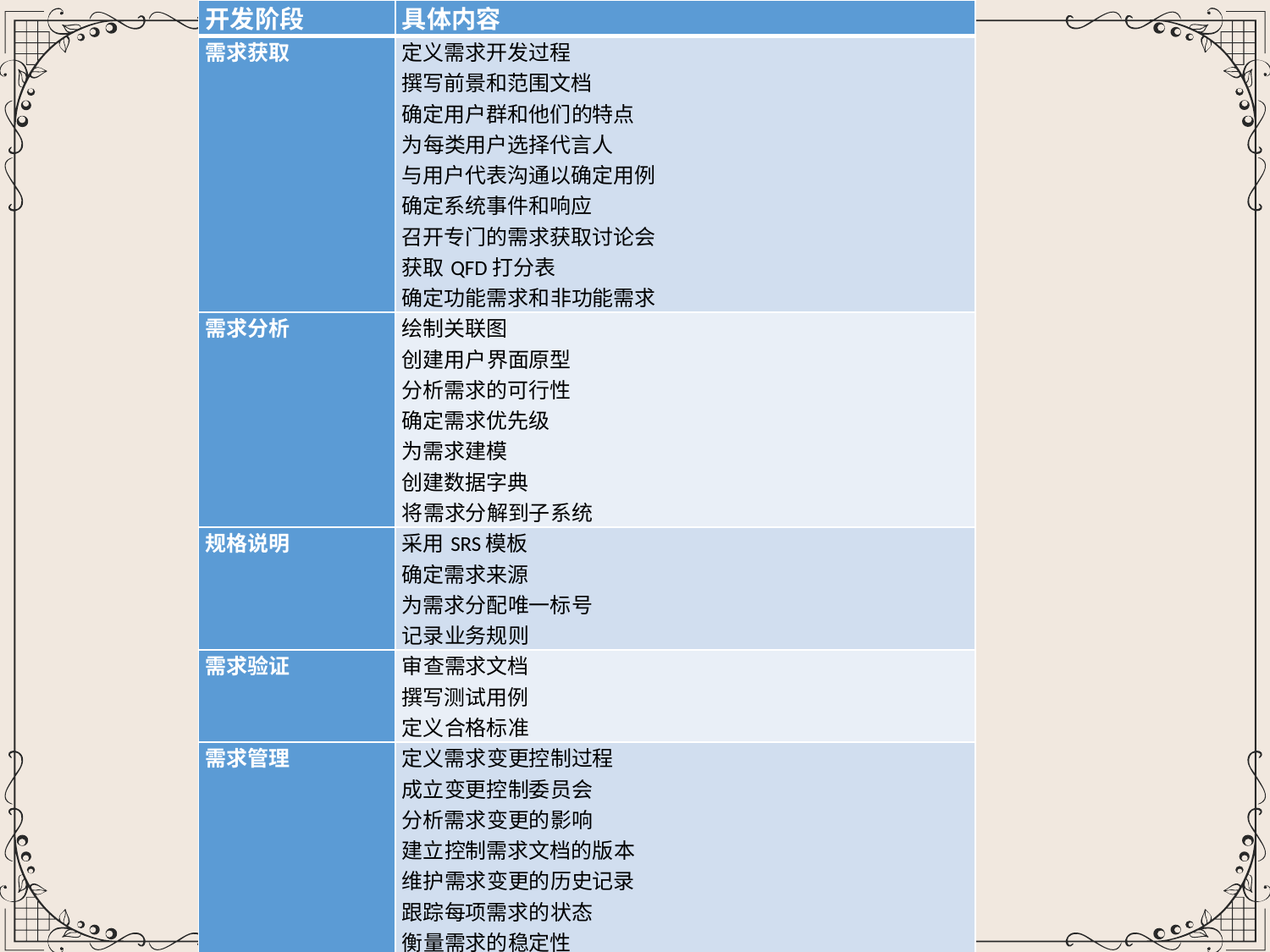

| 开发阶段 | 具体内容 |
| --- | --- |
| 需求获取 | 定义需求开发过程 撰写前景和范围文档 确定用户群和他们的特点 为每类用户选择代言人 与用户代表沟通以确定用例 确定系统事件和响应 召开专门的需求获取讨论会 获取QFD打分表 确定功能需求和非功能需求 |
| 需求分析 | 绘制关联图 创建用户界面原型 分析需求的可行性 确定需求优先级 为需求建模 创建数据字典 将需求分解到子系统 |
| 规格说明 | 采用SRS模板 确定需求来源 为需求分配唯一标号 记录业务规则 |
| 需求验证 | 审查需求文档 撰写测试用例 定义合格标准 |
| 需求管理 | 定义需求变更控制过程 成立变更控制委员会 分析需求变更的影响 建立控制需求文档的版本 维护需求变更的历史记录 跟踪每项需求的状态 衡量需求的稳定性 使用需求管理工具 创建需求跟踪矩阵 |
| 项目管理 | 选择合适的软件开发生命周期 根据需求制订项目计划 需求变更时更新讨论项目承诺 从其他项目的需求工程中积累经验 |
工作的范围